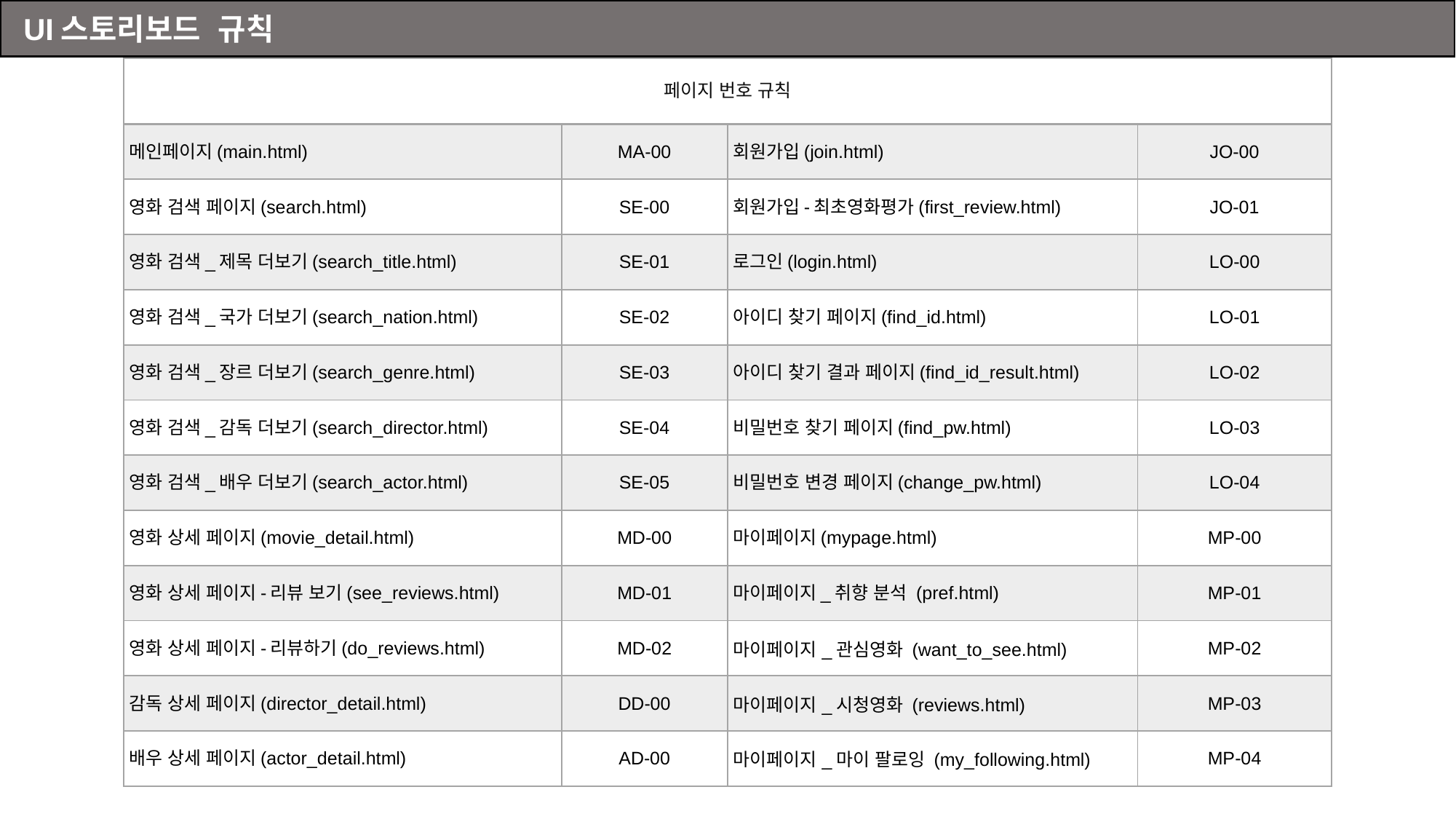

UI스토리보드  규칙

| 페이지 번호 규칙 |  |  |  |
| --- | --- | --- | --- |
| 메인페이지(main.html) | MA-00 | 회원가입(join.html) | JO-00 |
| 영화 검색 페이지(search.html) | SE-00 | 회원가입-최초영화평가(first\_review.html) | JO-01 |
| 영화 검색\_제목 더보기(search\_title.html) | SE-01 | 로그인(login.html) | LO-00 |
| 영화 검색\_국가 더보기(search\_nation.html) | SE-02 | 아이디 찾기 페이지(find\_id.html) | LO-01 |
| 영화 검색\_장르 더보기(search\_genre.html) | SE-03 | 아이디 찾기 결과 페이지(find\_id\_result.html) | LO-02 |
| 영화 검색\_감독 더보기(search\_director.html) | SE-04 | 비밀번호 찾기 페이지(find\_pw.html) | LO-03 |
| 영화 검색\_배우 더보기(search\_actor.html) | SE-05 | 비밀번호 변경 페이지(change\_pw.html) | LO-04 |
| 영화 상세 페이지(movie\_detail.html) | MD-00 | 마이페이지(mypage.html) | MP-00 |
| 영화 상세 페이지-리뷰 보기(see\_reviews.html) | MD-01 | 마이페이지\_취향 분석 (pref.html) | MP-01 |
| 영화 상세 페이지-리뷰하기(do\_reviews.html) | MD-02 | 마이페이지\_관심영화 (want\_to\_see.html) | MP-02 |
| 감독 상세 페이지(director\_detail.html) | DD-00 | 마이페이지\_시청영화 (reviews.html) | MP-03 |
| 배우 상세 페이지(actor\_detail.html) | AD-00 | 마이페이지\_마이 팔로잉 (my\_following.html) | MP-04 |